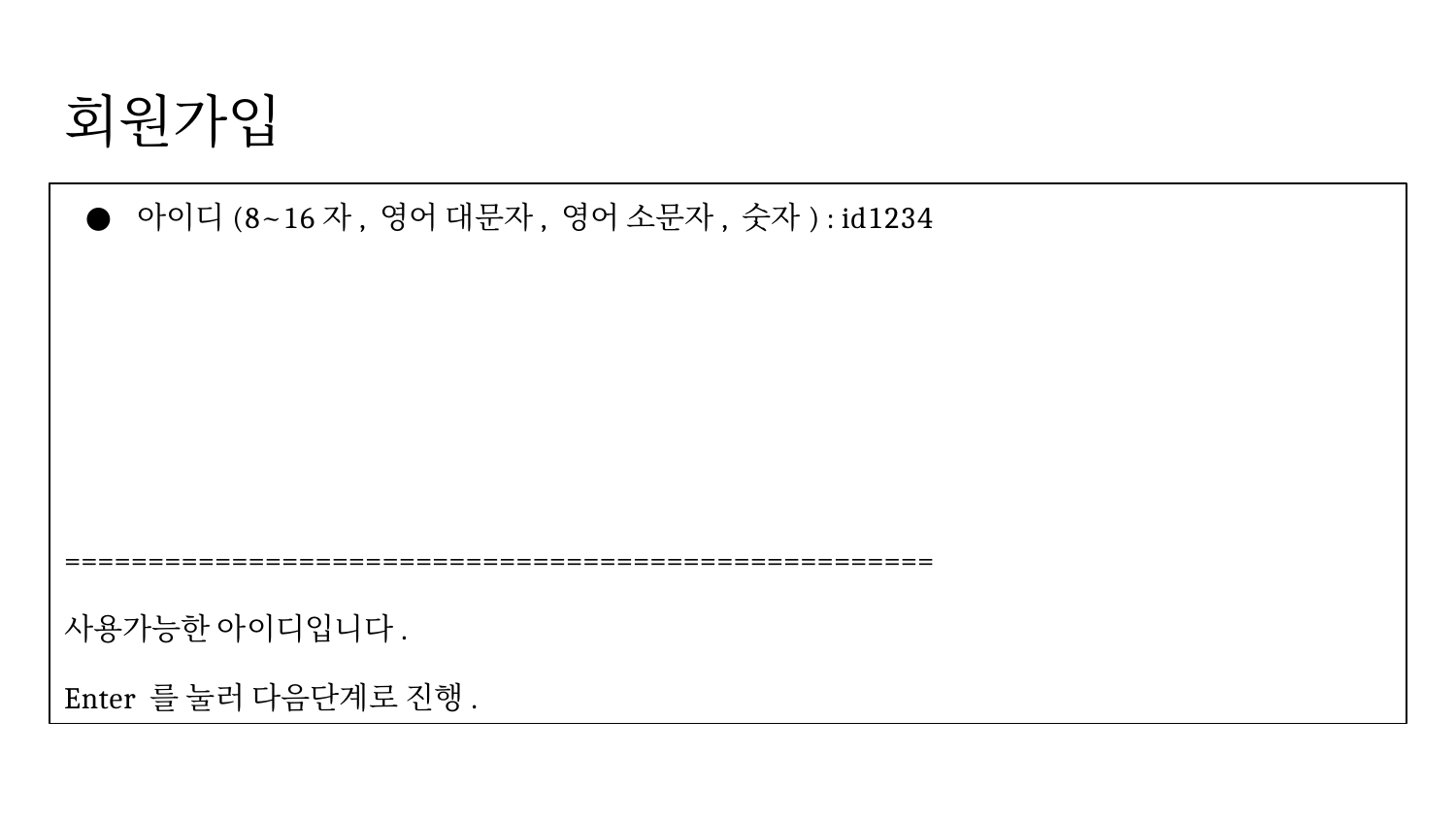

# 회원가입

아이디(8~16자, 영어 대문자, 영어 소문자, 숫자) : id1234

====================================================
사용가능한 아이디입니다.
Enter 를 눌러 다음단계로 진행.